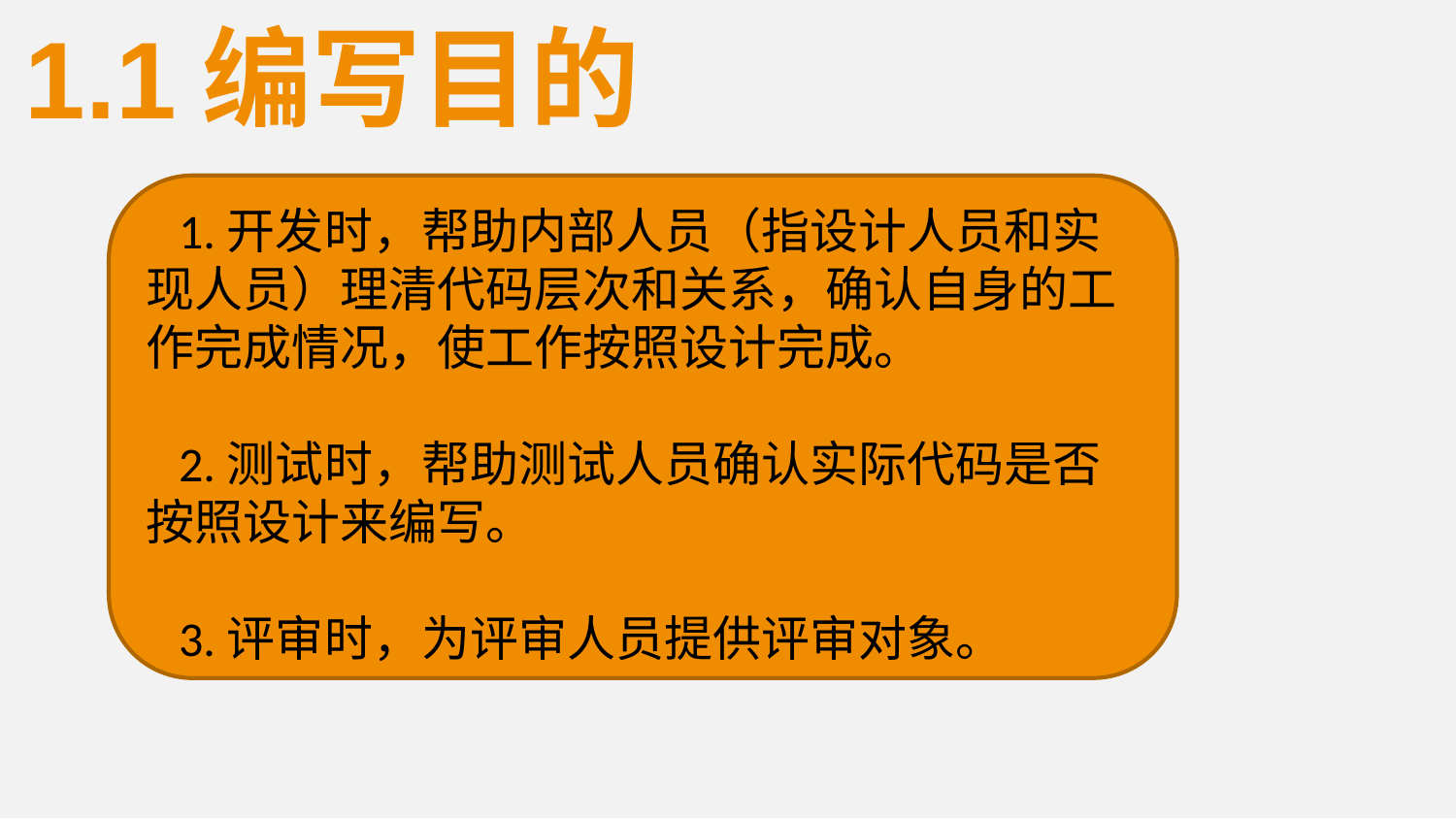

1.1编写目的

   1.开发时，帮助内部人员（指设计人员和实现人员）理清代码层次和关系，确认自身的工作完成情况，使工作按照设计完成。

   2.测试时，帮助测试人员确认实际代码是否按照设计来编写。

   3.评审时，为评审人员提供评审对象。